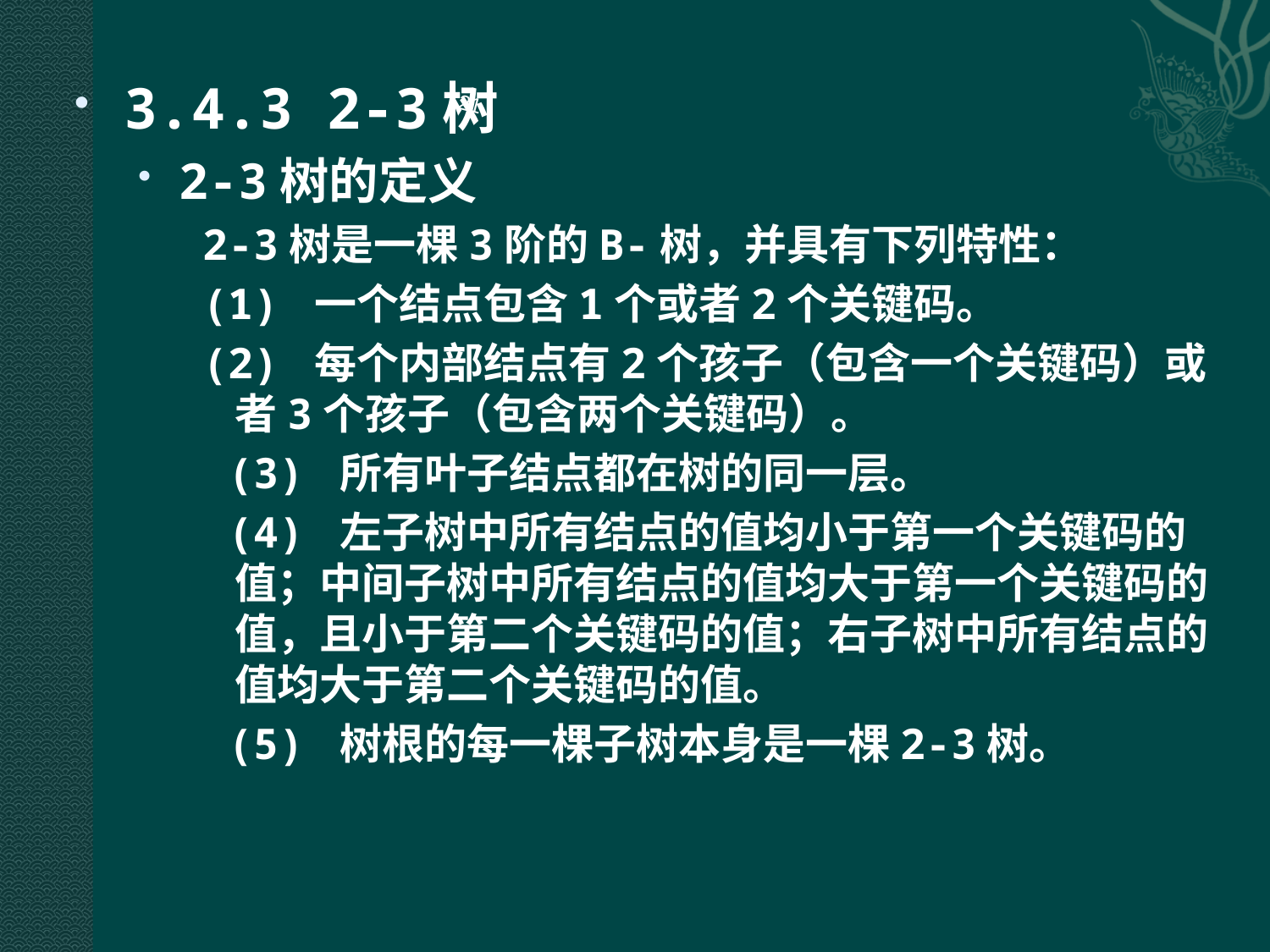

21
3.4.3 2-3树
2-3树的定义
2-3树是一棵3阶的B-树，并具有下列特性：
(1) 一个结点包含1个或者2个关键码。
(2) 每个内部结点有2个孩子（包含一个关键码）或者3个孩子（包含两个关键码）。
 (3) 所有叶子结点都在树的同一层。
 (4) 左子树中所有结点的值均小于第一个关键码的值；中间子树中所有结点的值均大于第一个关键码的值，且小于第二个关键码的值；右子树中所有结点的值均大于第二个关键码的值。
 (5) 树根的每一棵子树本身是一棵2-3树。